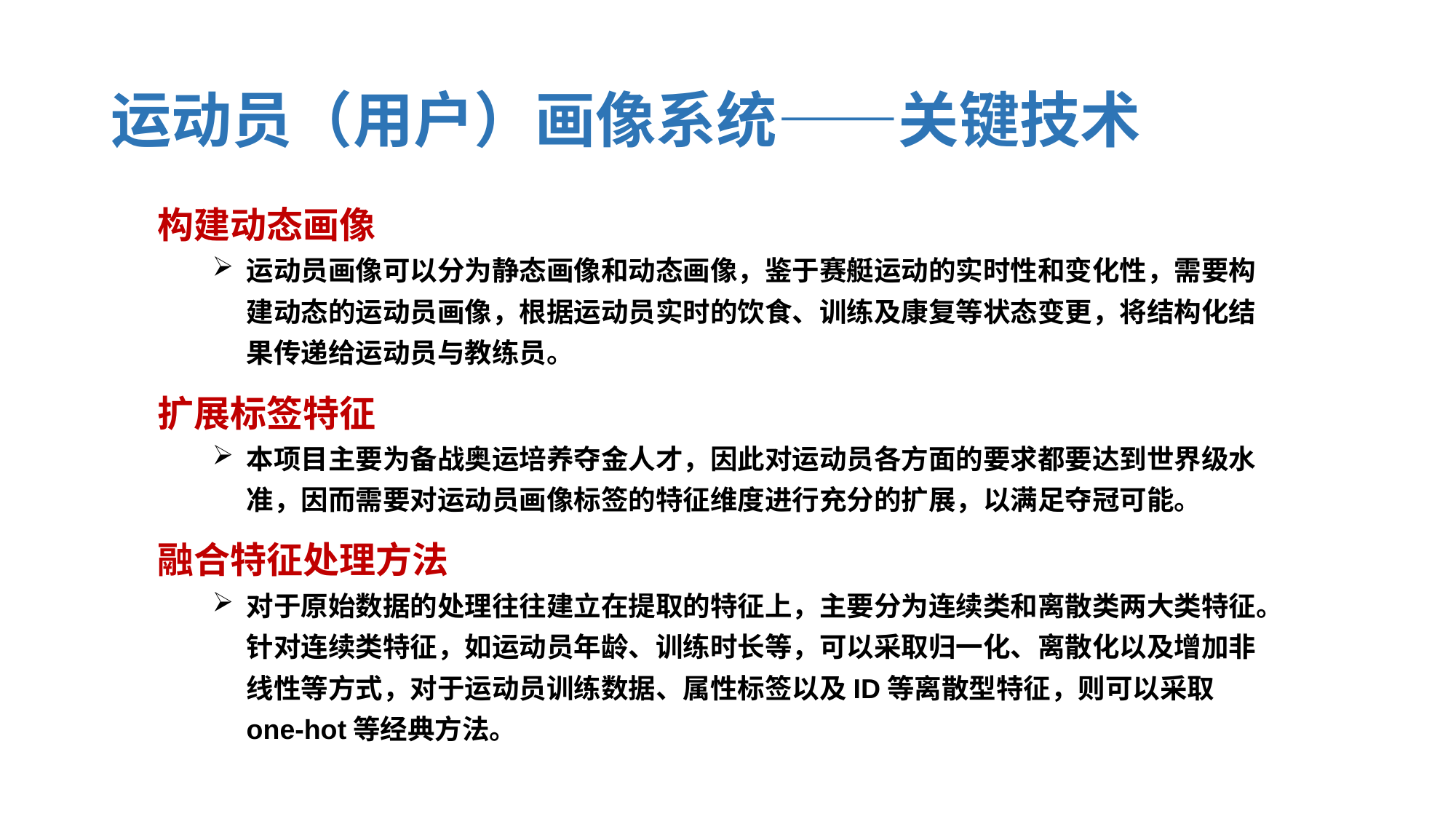

# 运动员（用户）画像系统——关键技术
构建动态画像
运动员画像可以分为静态画像和动态画像，鉴于赛艇运动的实时性和变化性，需要构建动态的运动员画像，根据运动员实时的饮食、训练及康复等状态变更，将结构化结果传递给运动员与教练员。
扩展标签特征
本项目主要为备战奥运培养夺金人才，因此对运动员各方面的要求都要达到世界级水准，因而需要对运动员画像标签的特征维度进行充分的扩展，以满足夺冠可能。
融合特征处理方法
对于原始数据的处理往往建立在提取的特征上，主要分为连续类和离散类两大类特征。针对连续类特征，如运动员年龄、训练时长等，可以采取归一化、离散化以及增加非线性等方式，对于运动员训练数据、属性标签以及ID等离散型特征，则可以采取one-hot等经典方法。